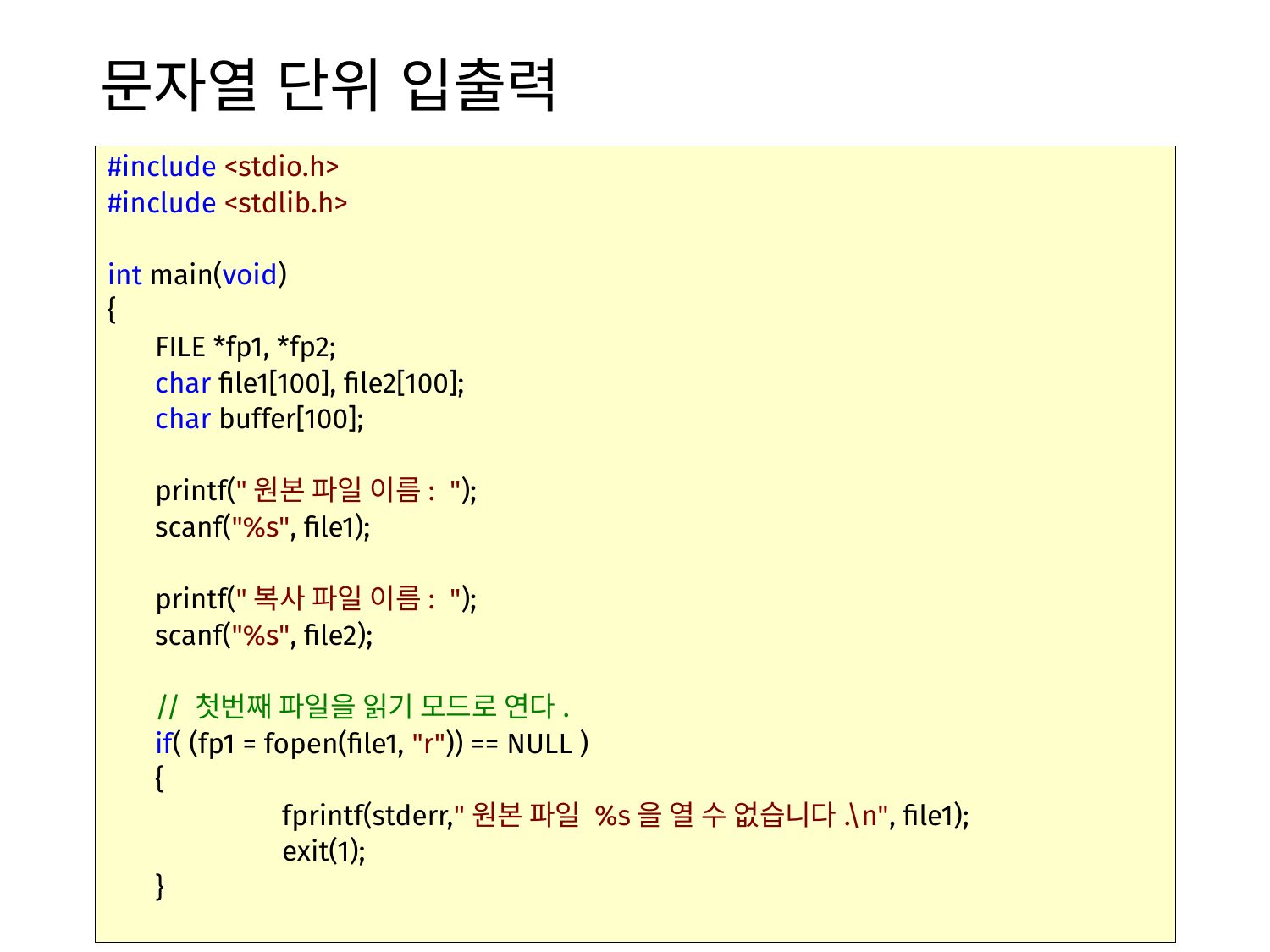

# 문자열 단위 입출력
#include <stdio.h>
#include <stdlib.h>

int main(void)
{
	FILE *fp1, *fp2;
	char file1[100], file2[100];
	char buffer[100];

	printf("원본 파일 이름:  ");
	scanf("%s", file1);

	printf("복사 파일 이름:  ");
	scanf("%s", file2);

	// 첫번째 파일을 읽기 모드로 연다.
	if( (fp1 = fopen(file1, "r")) == NULL )
	{
		fprintf(stderr,"원본 파일 %s을 열 수 없습니다.\n", file1);
		exit(1);
	}